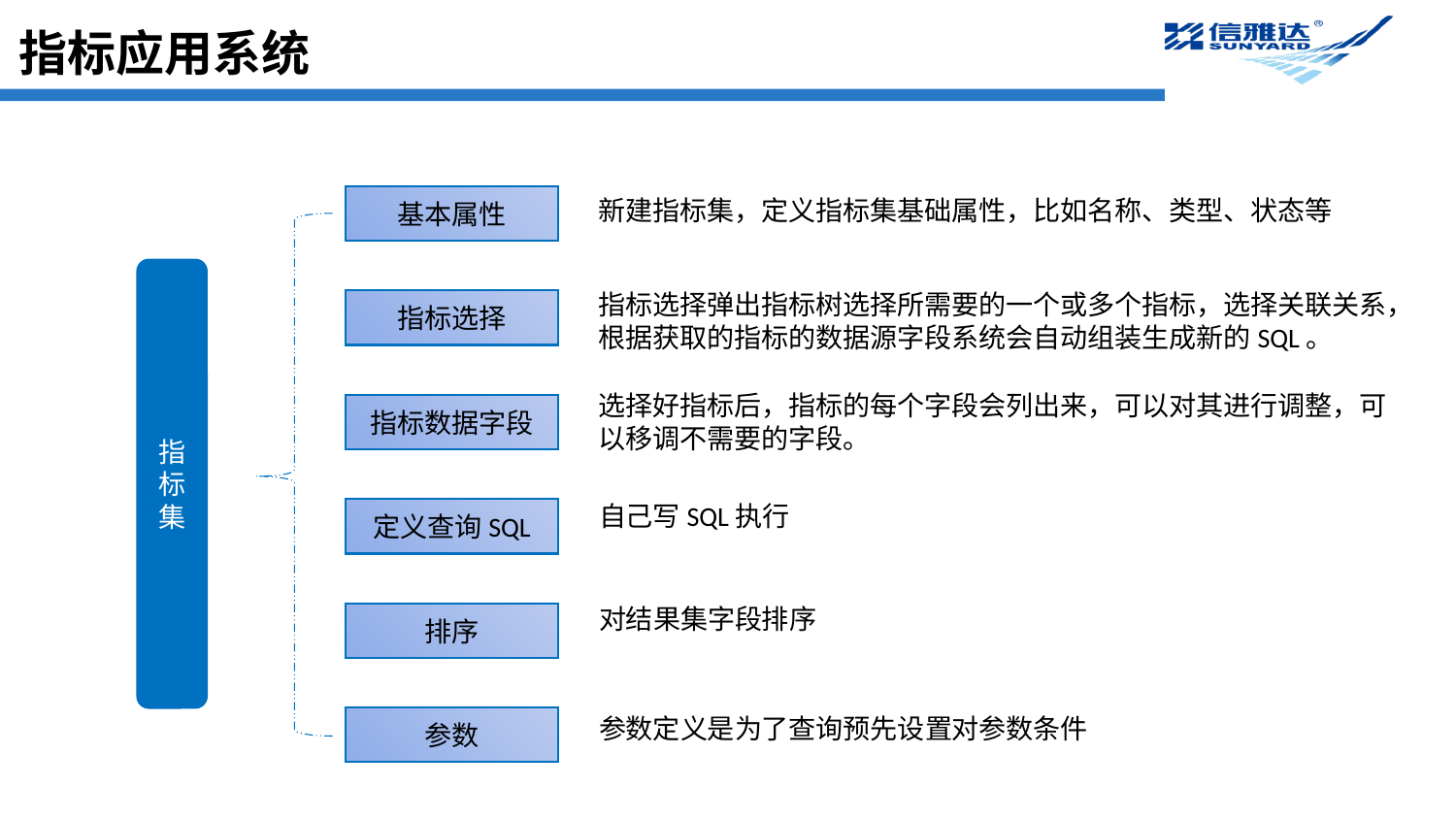

指标应用系统
基本属性
新建指标集，定义指标集基础属性，比如名称、类型、状态等

指标集
指标选择弹出指标树选择所需要的一个或多个指标，选择关联关系，根据获取的指标的数据源字段系统会自动组装生成新的SQL。
指标选择
选择好指标后，指标的每个字段会列出来，可以对其进行调整，可以移调不需要的字段。
指标数据字段
自己写SQL执行
定义查询SQL
对结果集字段排序
排序
参数定义是为了查询预先设置对参数条件
参数